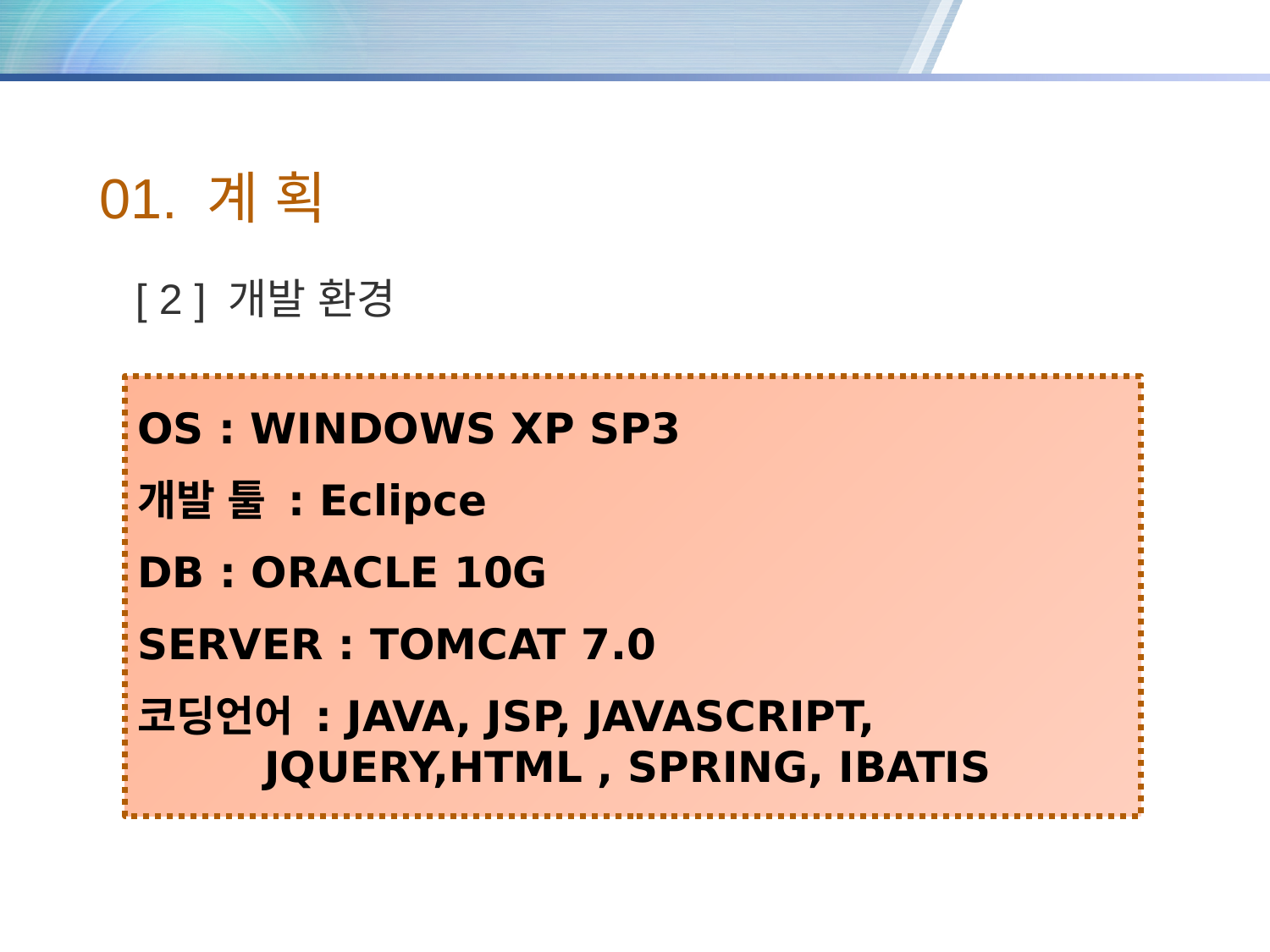

01. 계 획
[ 2 ] 개발 환경
OS : WINDOWS XP SP3
개발 툴 : Eclipce
DB : ORACLE 10G
SERVER : TOMCAT 7.0
코딩언어 : JAVA, JSP, JAVASCRIPT,  		JQUERY,HTML , SPRING, IBATIS